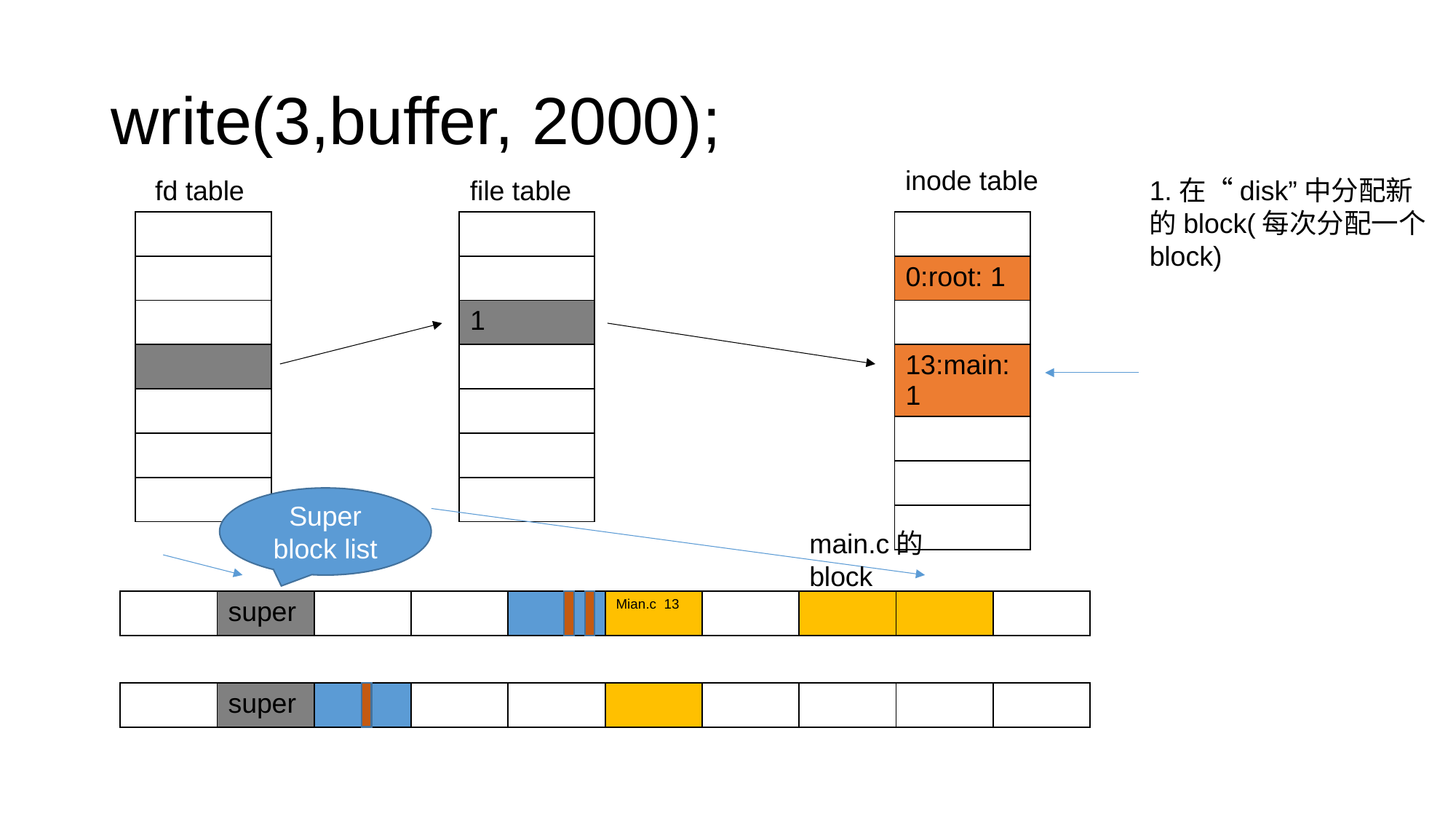

# write(3,buffer, 2000);
inode table
fd table
file table
1.在“disk”中分配新的block(每次分配一个block)
|  |
| --- |
|  |
|  |
|  |
|  |
|  |
|  |
|  |
| --- |
|  |
| 1 |
|  |
|  |
|  |
|  |
|  |
| --- |
| 0:root: 1 |
|  |
| 13:main:1 |
|  |
|  |
|  |
Super block list
main.c的block
|  | super |  |  |  | Mian.c 13 |  |  |  |  |
| --- | --- | --- | --- | --- | --- | --- | --- | --- | --- |

|  | super |  |  |  |  |  |  |  |  |
| --- | --- | --- | --- | --- | --- | --- | --- | --- | --- |